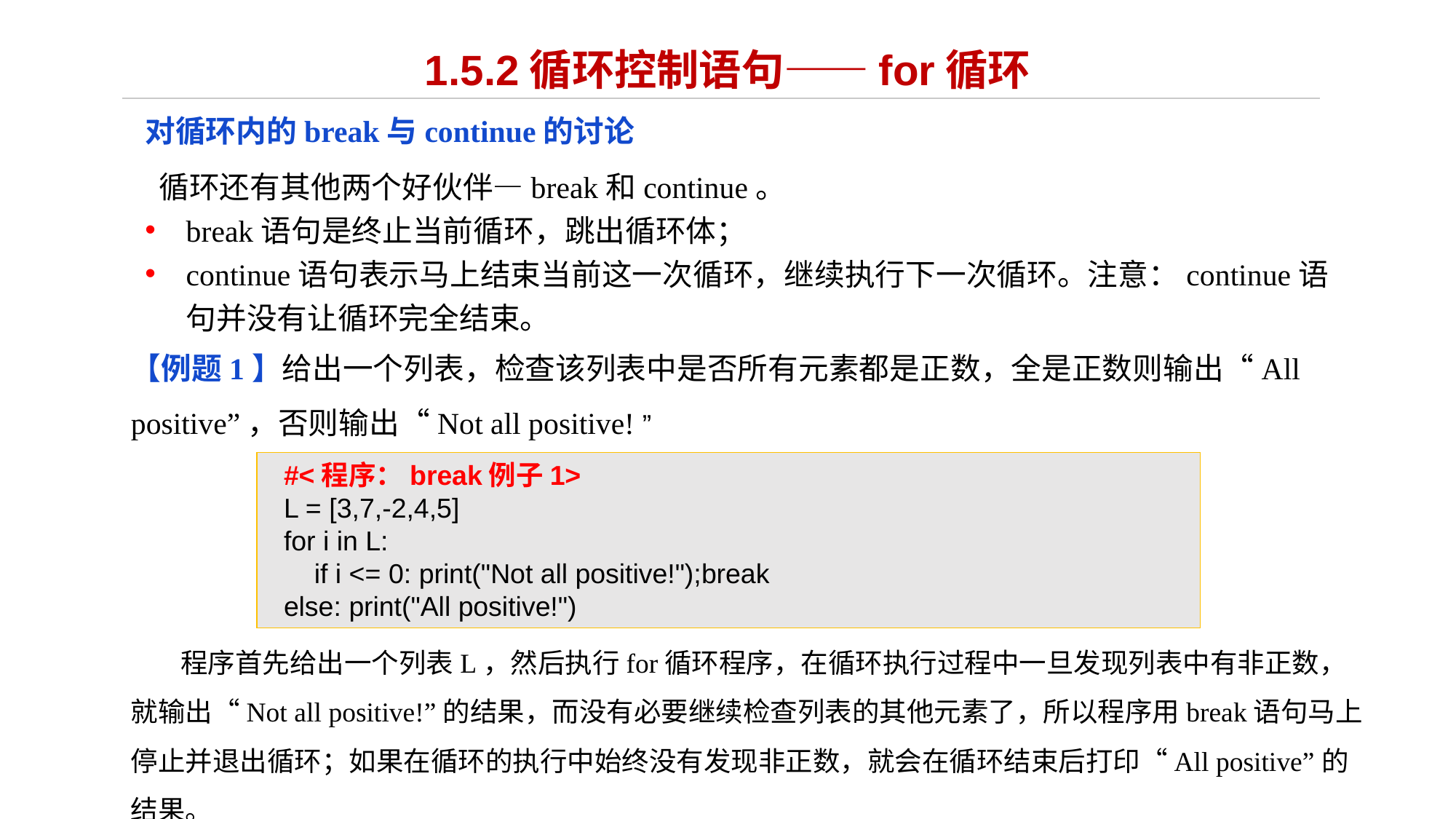

# 1.5.2循环控制语句——for循环
对循环内的break与continue的讨论
 循环还有其他两个好伙伴—break和continue。
break语句是终止当前循环，跳出循环体；
continue语句表示马上结束当前这一次循环，继续执行下一次循环。注意：continue语句并没有让循环完全结束。
【例题1】给出一个列表，检查该列表中是否所有元素都是正数，全是正数则输出“All positive”，否则输出“Not all positive! ”
#<程序：break例子1>
L = [3,7,-2,4,5]
for i in L:
    if i <= 0: print("Not all positive!");break
else: print("All positive!")
       程序首先给出一个列表L，然后执行for循环程序，在循环执行过程中一旦发现列表中有非正数，就输出“Not all positive!”的结果，而没有必要继续检查列表的其他元素了，所以程序用break语句马上停止并退出循环；如果在循环的执行中始终没有发现非正数，就会在循环结束后打印“All positive”的结果。